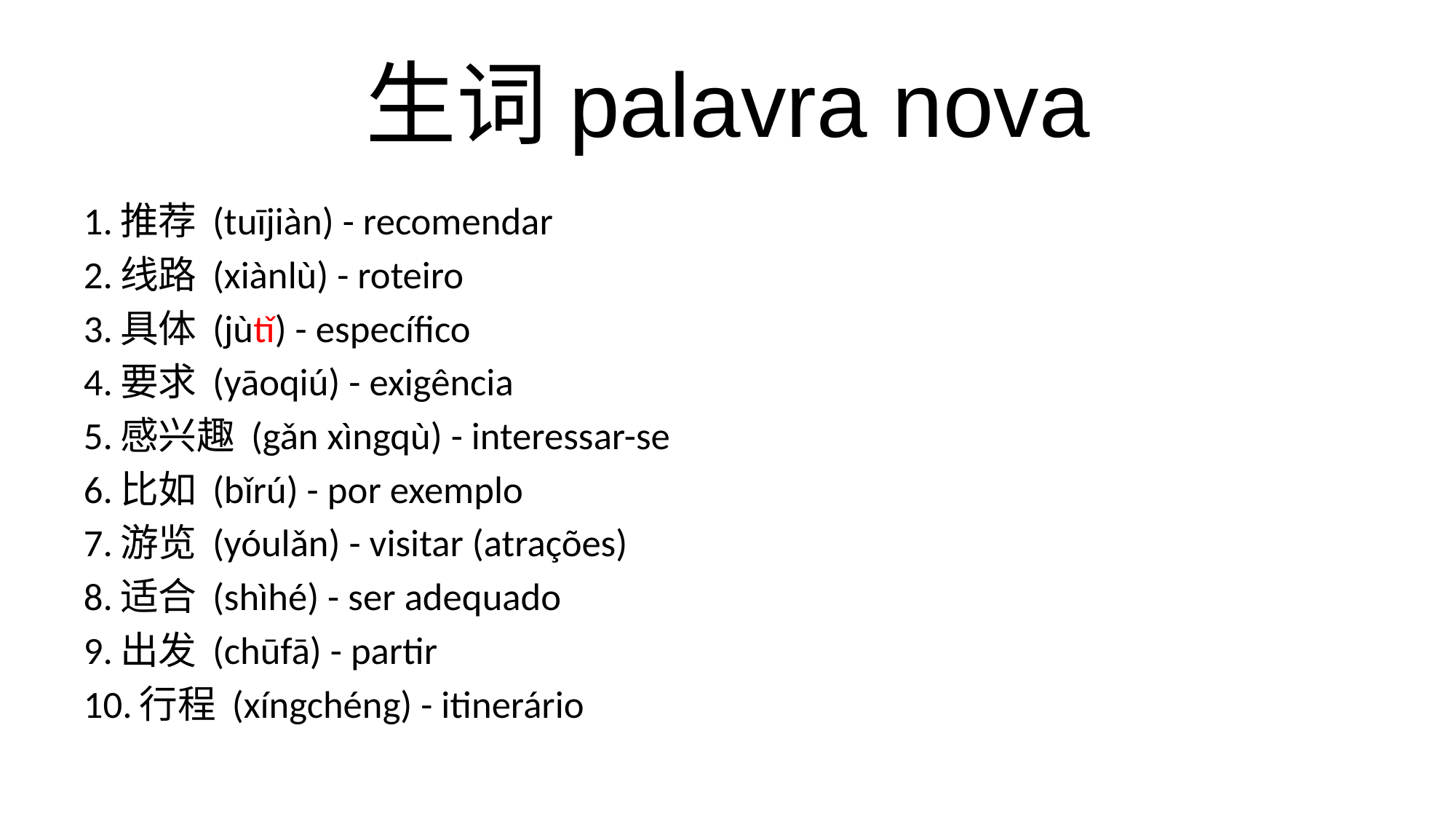

# 生词palavra nova
1.推荐 (tuījiàn) - recomendar
2.线路 (xiànlù) - roteiro
3.具体 (jùtǐ) - específico
4.要求 (yāoqiú) - exigência
5.感兴趣 (gǎn xìngqù) - interessar-se
6.比如 (bǐrú) - por exemplo
7.游览 (yóulǎn) - visitar (atrações)
8.适合 (shìhé) - ser adequado
9.出发 (chūfā) - partir
10.行程 (xíngchéng) - itinerário